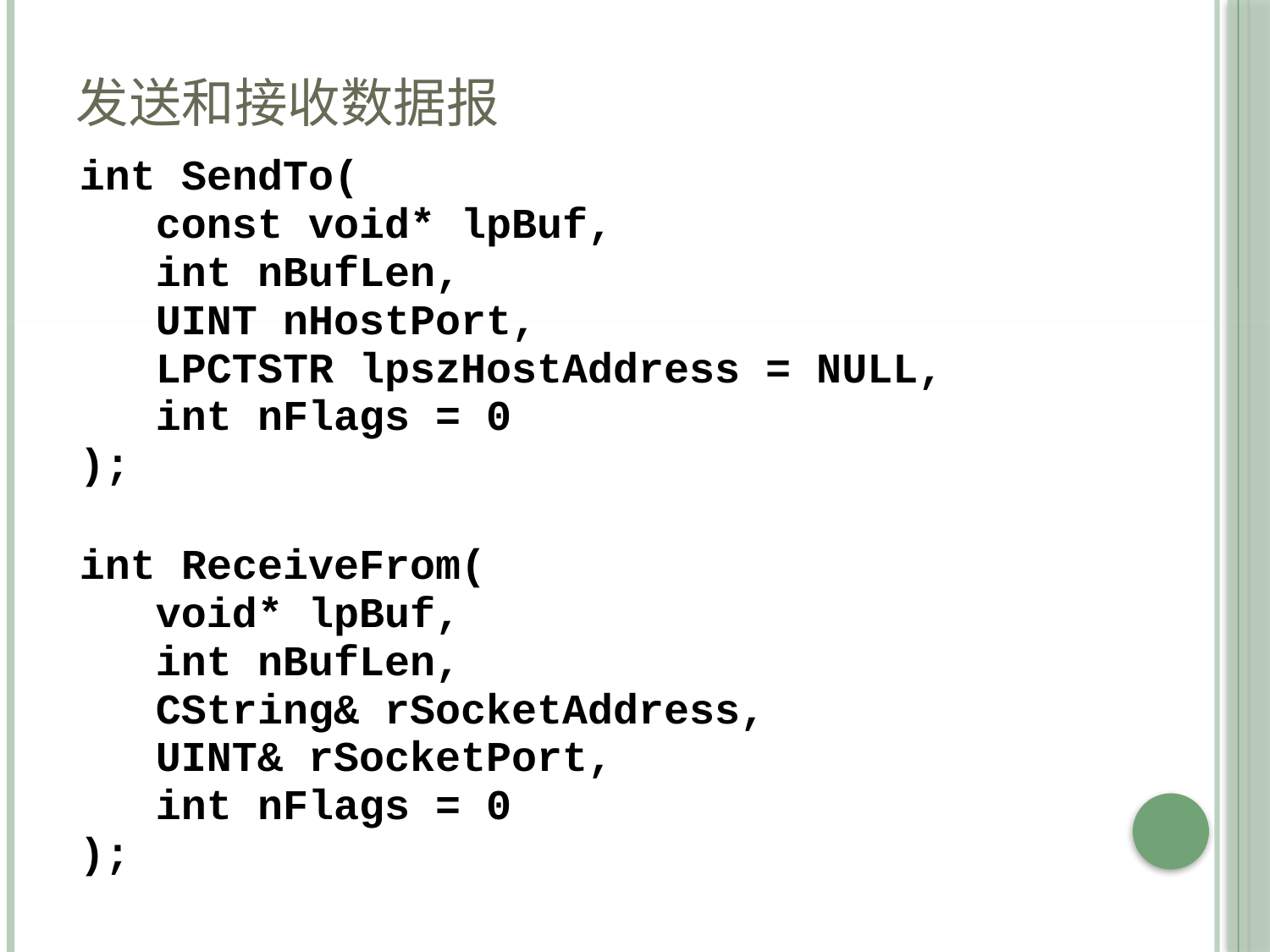

# 发送和接收数据报

| int SendTo( const void\* lpBuf, int nBufLen, UINT nHostPort, LPCTSTR lpszHostAddress = NULL, int nFlags = 0 ); int ReceiveFrom( void\* lpBuf, int nBufLen, CString& rSocketAddress, UINT& rSocketPort, int nFlags = 0 ); |
| --- |